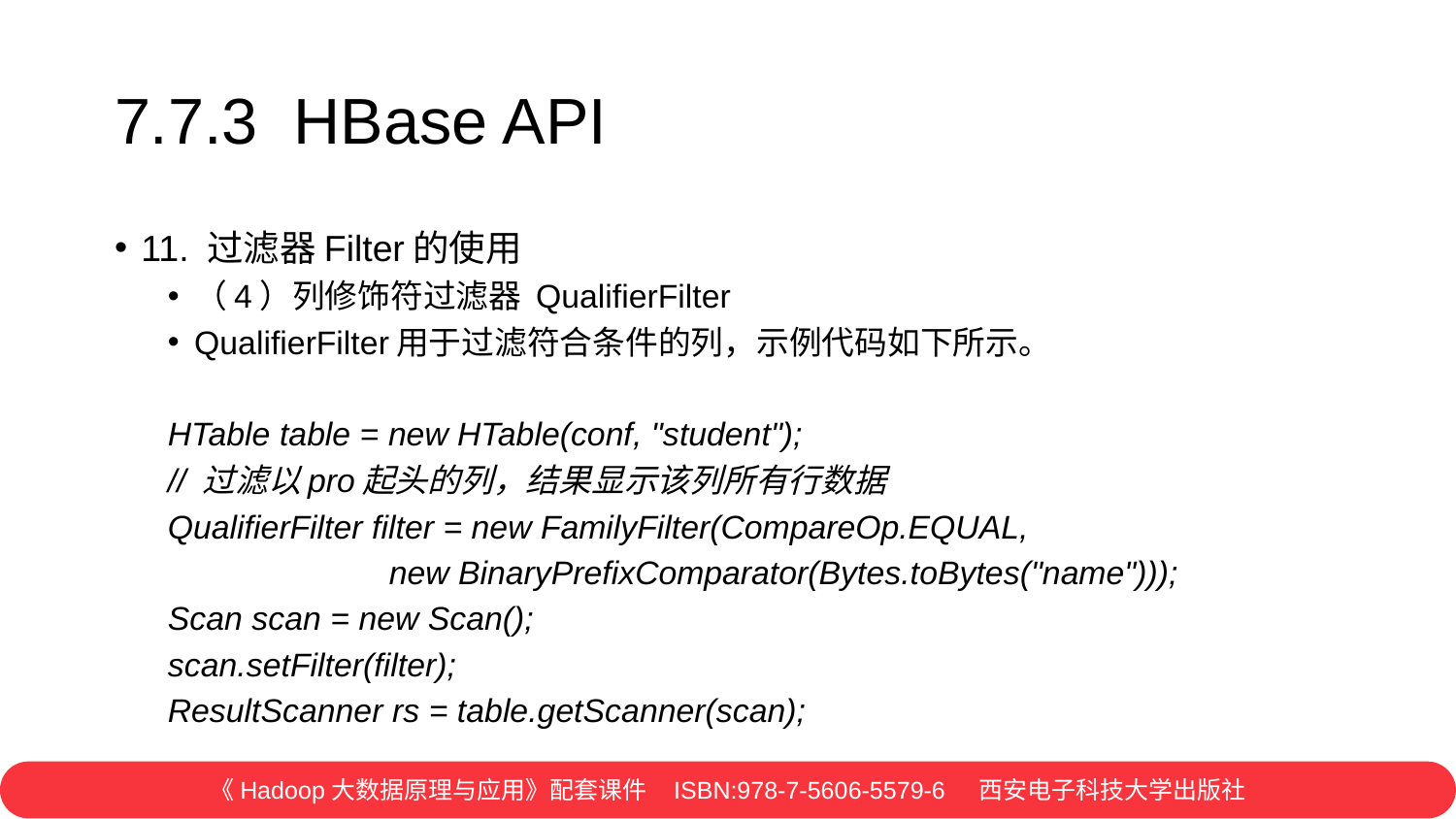

# 7.7.3  HBase API
11. 过滤器Filter的使用
（4）列修饰符过滤器 QualifierFilter
QualifierFilter用于过滤符合条件的列，示例代码如下所示。

HTable table = new HTable(conf, "student");
// 过滤以pro起头的列，结果显示该列所有行数据
QualifierFilter filter = new FamilyFilter(CompareOp.EQUAL,
                        new BinaryPrefixComparator(Bytes.toBytes("name")));
Scan scan = new Scan();
scan.setFilter(filter);
ResultScanner rs = table.getScanner(scan);